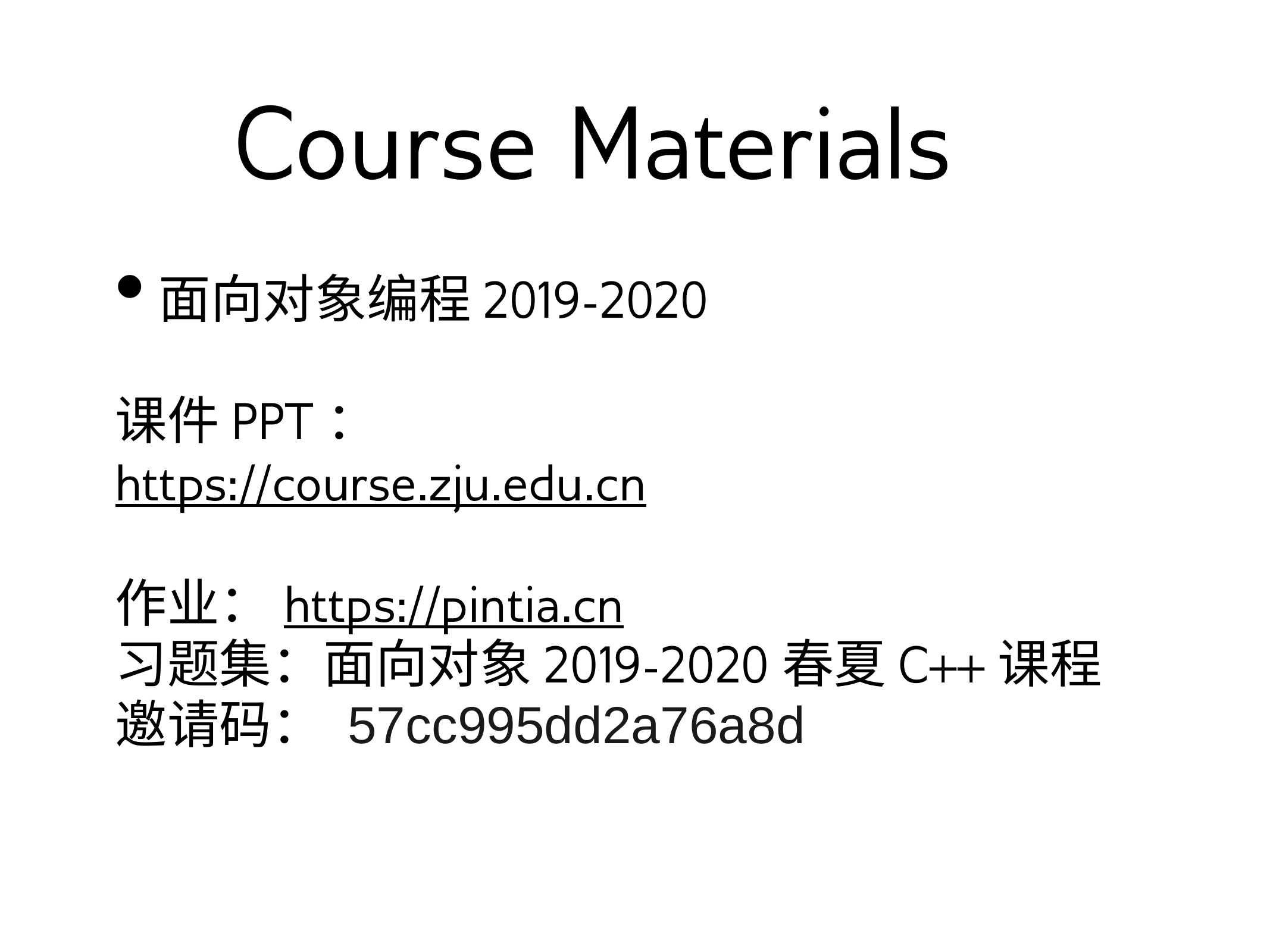

# Course Materials
面向对象编程2019-2020

课件PPT：
https://course.zju.edu.cn

作业：https://pintia.cn
习题集：面向对象2019-2020春夏C++课程
邀请码： 57cc995dd2a76a8d